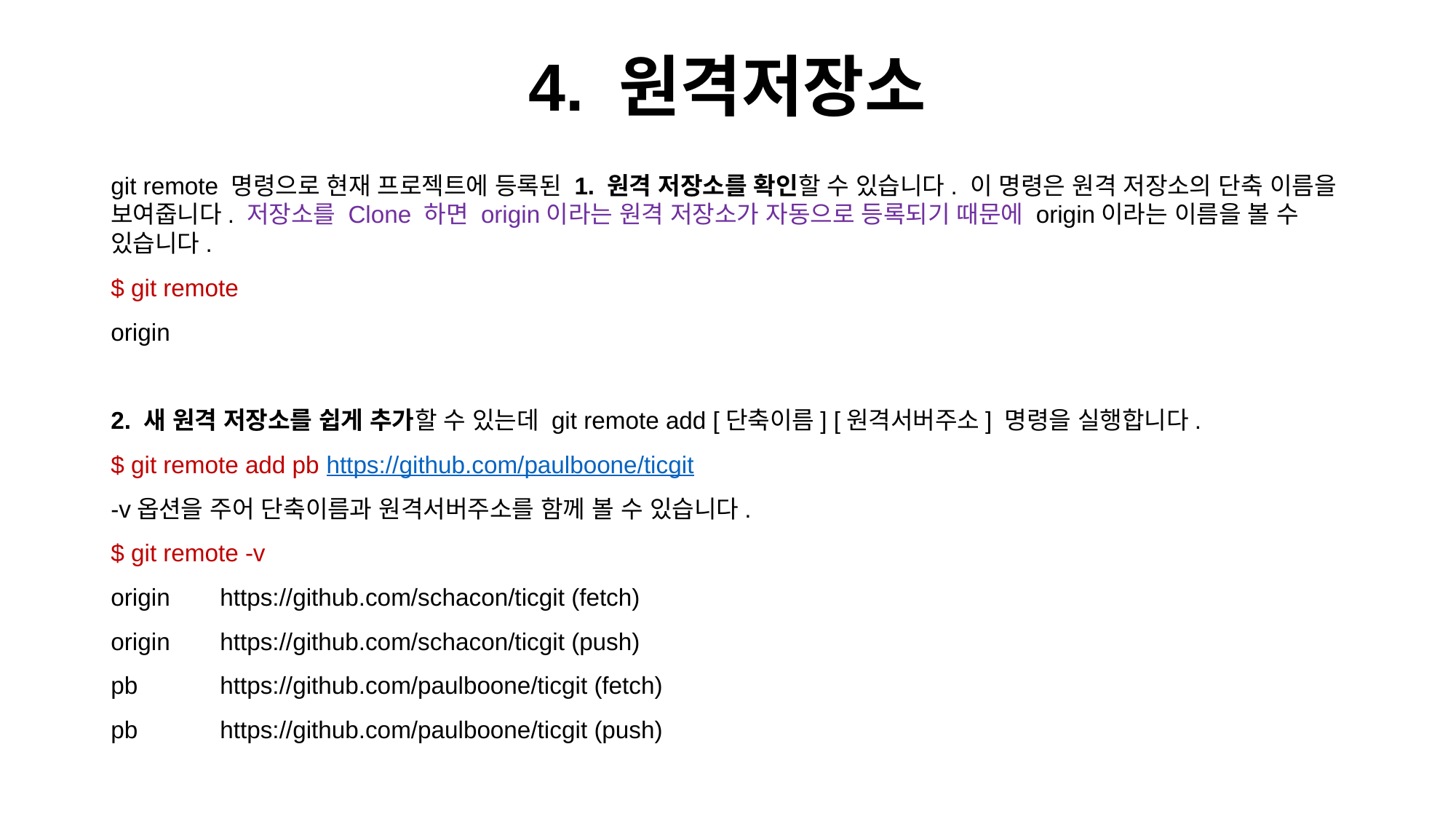

# 4. 원격저장소
git remote 명령으로 현재 프로젝트에 등록된 1. 원격 저장소를 확인할 수 있습니다. 이 명령은 원격 저장소의 단축 이름을 보여줍니다. 저장소를 Clone 하면 origin이라는 원격 저장소가 자동으로 등록되기 때문에 origin이라는 이름을 볼 수 있습니다.
$ git remote
origin

2. 새 원격 저장소를 쉽게 추가할 수 있는데 git remote add [단축이름] [원격서버주소] 명령을 실행합니다.
$ git remote add pb https://github.com/paulboone/ticgit
-v옵션을 주어 단축이름과 원격서버주소를 함께 볼 수 있습니다.
$ git remote -v
origin	https://github.com/schacon/ticgit (fetch)
origin	https://github.com/schacon/ticgit (push)
pb	https://github.com/paulboone/ticgit (fetch)
pb	https://github.com/paulboone/ticgit (push)